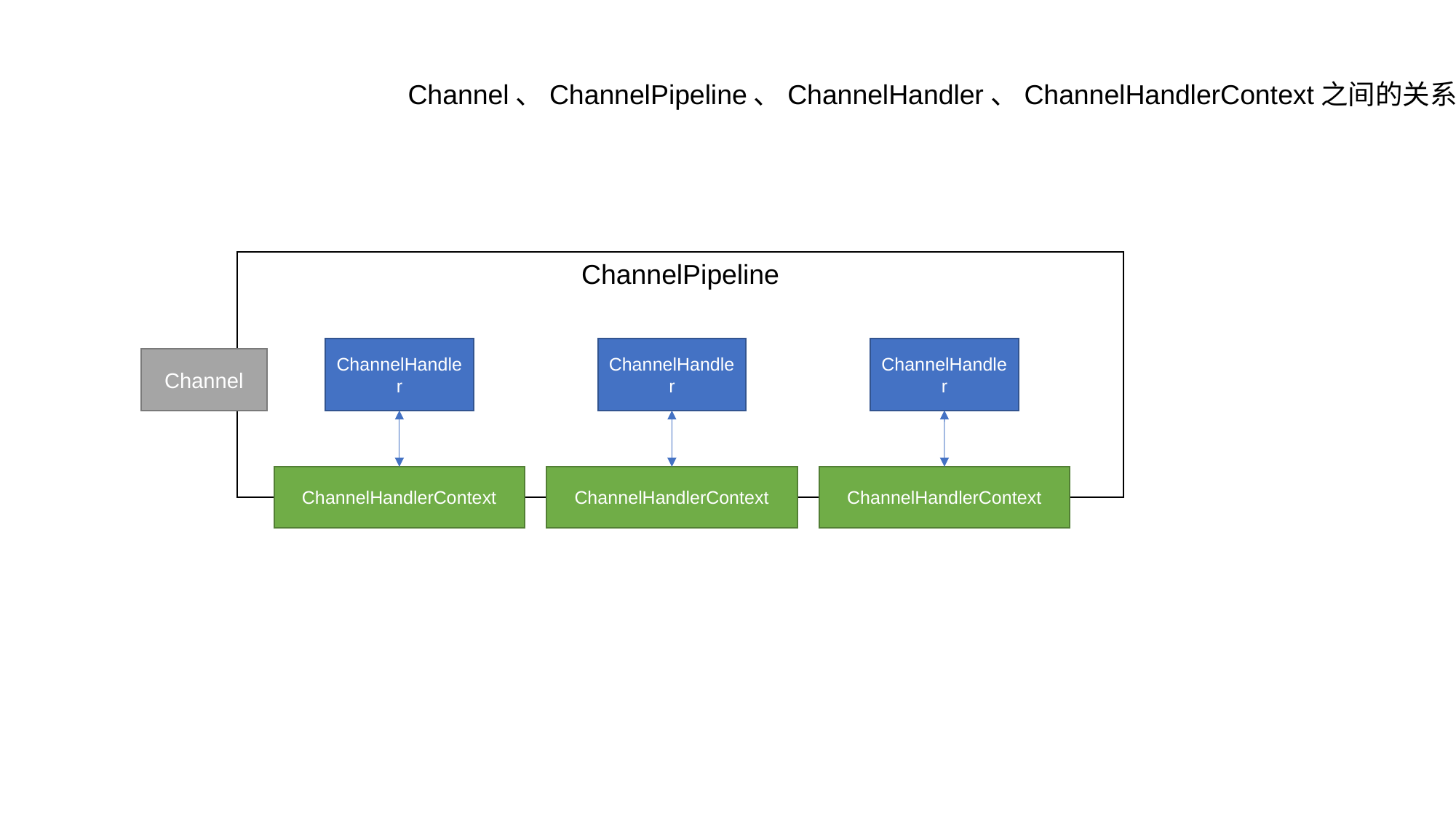

Channel、ChannelPipeline、ChannelHandler、ChannelHandlerContext之间的关系
ChannelPipeline
ChannelHandler
ChannelHandler
ChannelHandler
Channel
ChannelHandlerContext
ChannelHandlerContext
ChannelHandlerContext